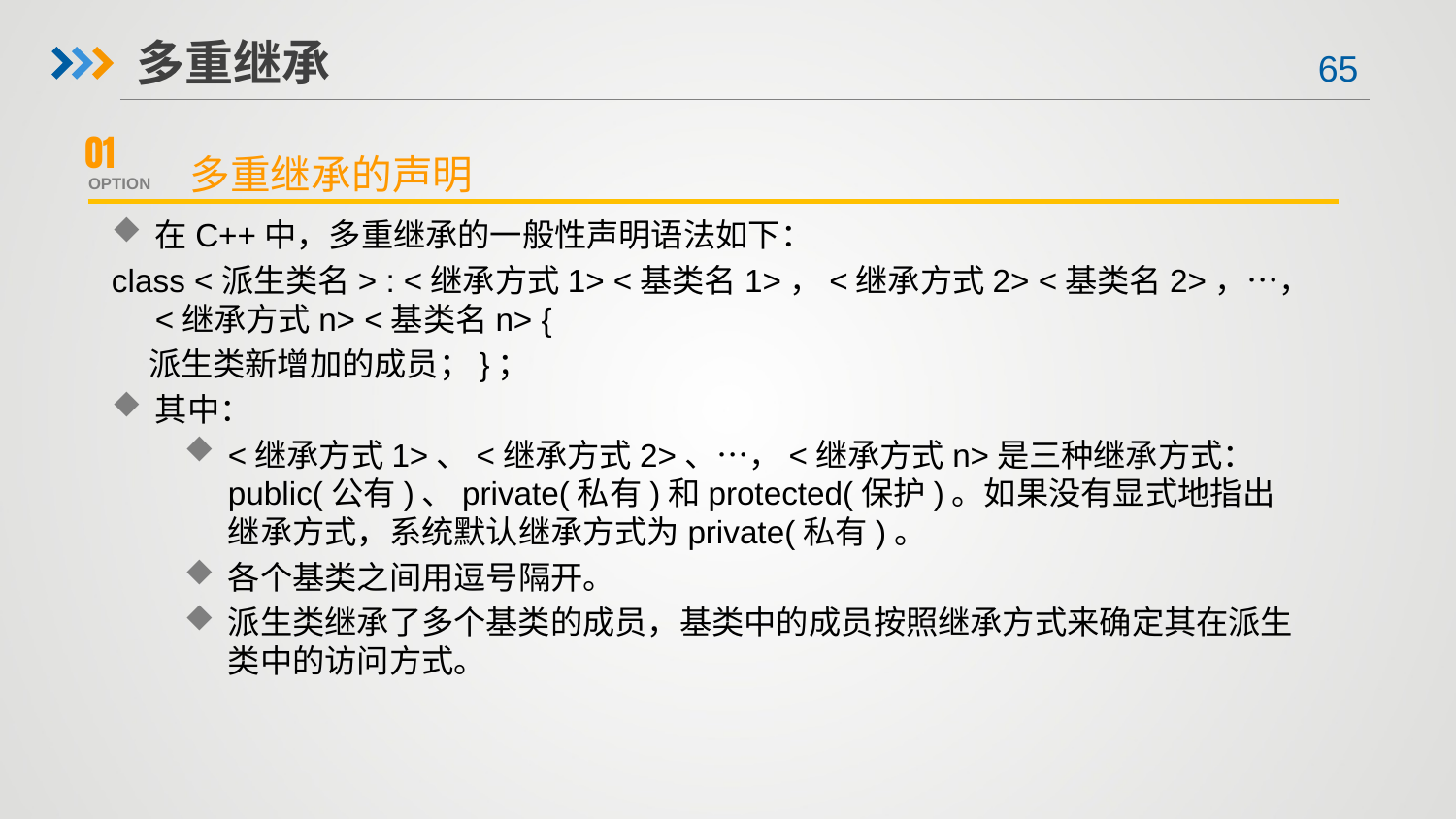

多重继承
多重继承的声明
01
OPTION
在C++中，多重继承的一般性声明语法如下：
class <派生类名> : <继承方式1> <基类名1>，<继承方式2> <基类名2>，…，<继承方式n> <基类名n> {
    派生类新增加的成员；}；
其中：
<继承方式1>、<继承方式2>、…，<继承方式n>是三种继承方式：public(公有)、private(私有)和protected(保护)。如果没有显式地指出继承方式，系统默认继承方式为private(私有)。
各个基类之间用逗号隔开。
派生类继承了多个基类的成员，基类中的成员按照继承方式来确定其在派生类中的访问方式。